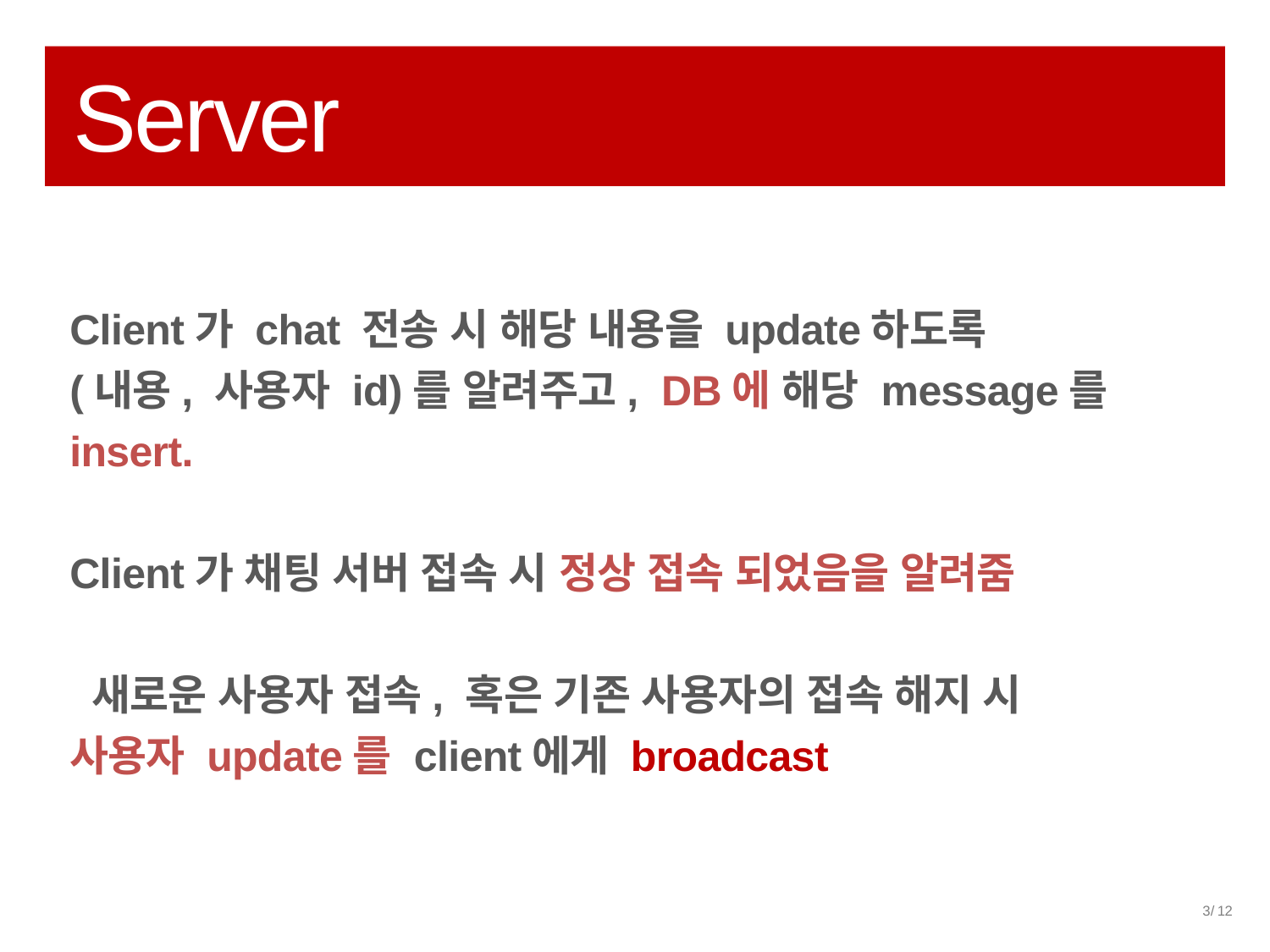

# Server
Client가 chat 전송 시 해당 내용을 update하도록
(내용, 사용자 id)를 알려주고,  DB에 해당 message를 insert.

Client가 채팅 서버 접속 시 정상 접속 되었음을 알려줌

 새로운 사용자 접속, 혹은 기존 사용자의 접속 해지 시
사용자 update를 client에게 broadcast

3/ 12